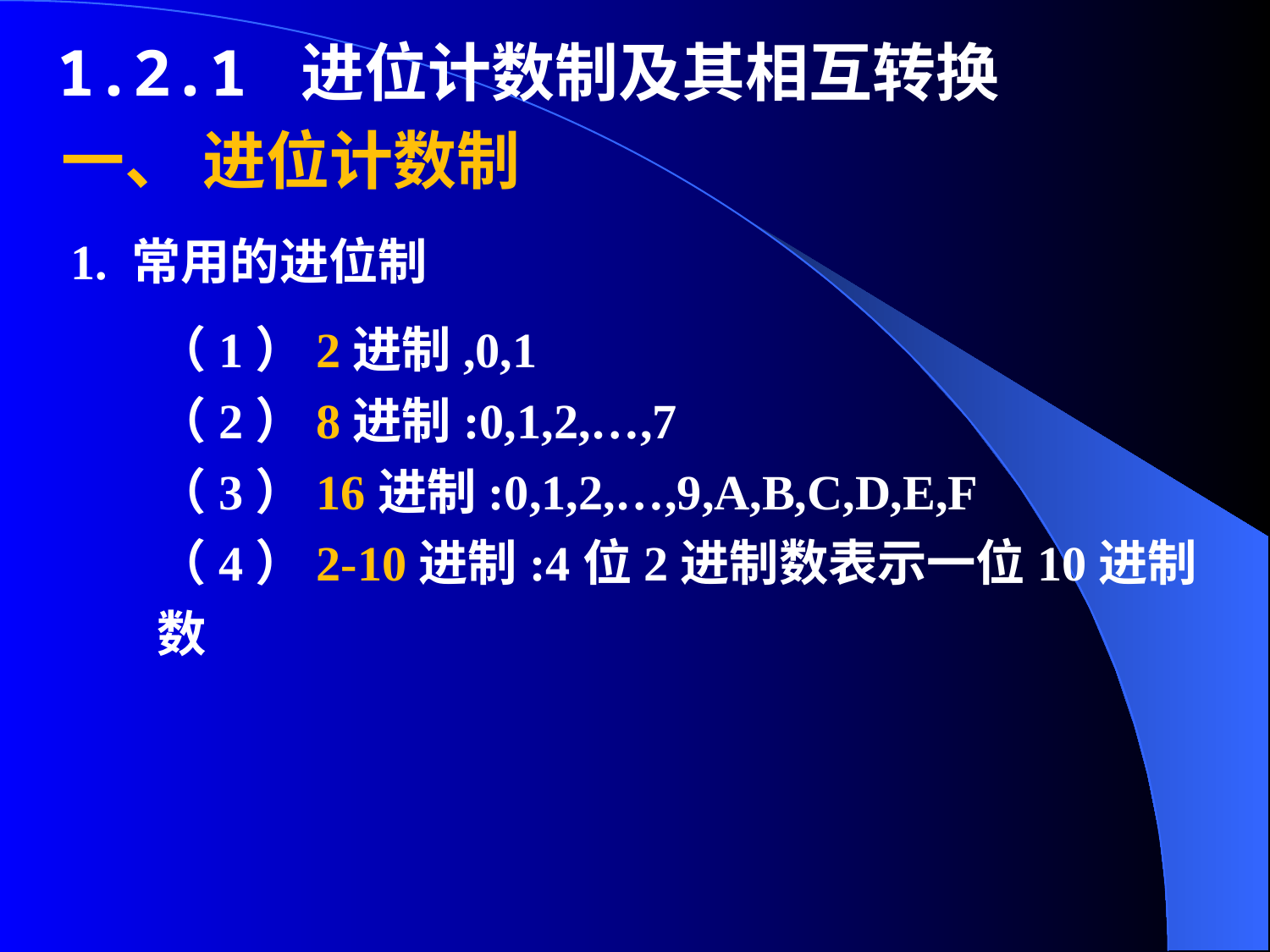

1.2.1 进位计数制及其相互转换
一、 进位计数制

1. 常用的进位制
（1）2进制,0,1
（2）8进制:0,1,2,…,7
（3）16进制:0,1,2,…,9,A,B,C,D,E,F
（4）2-10进制:4位2进制数表示一位10进制数